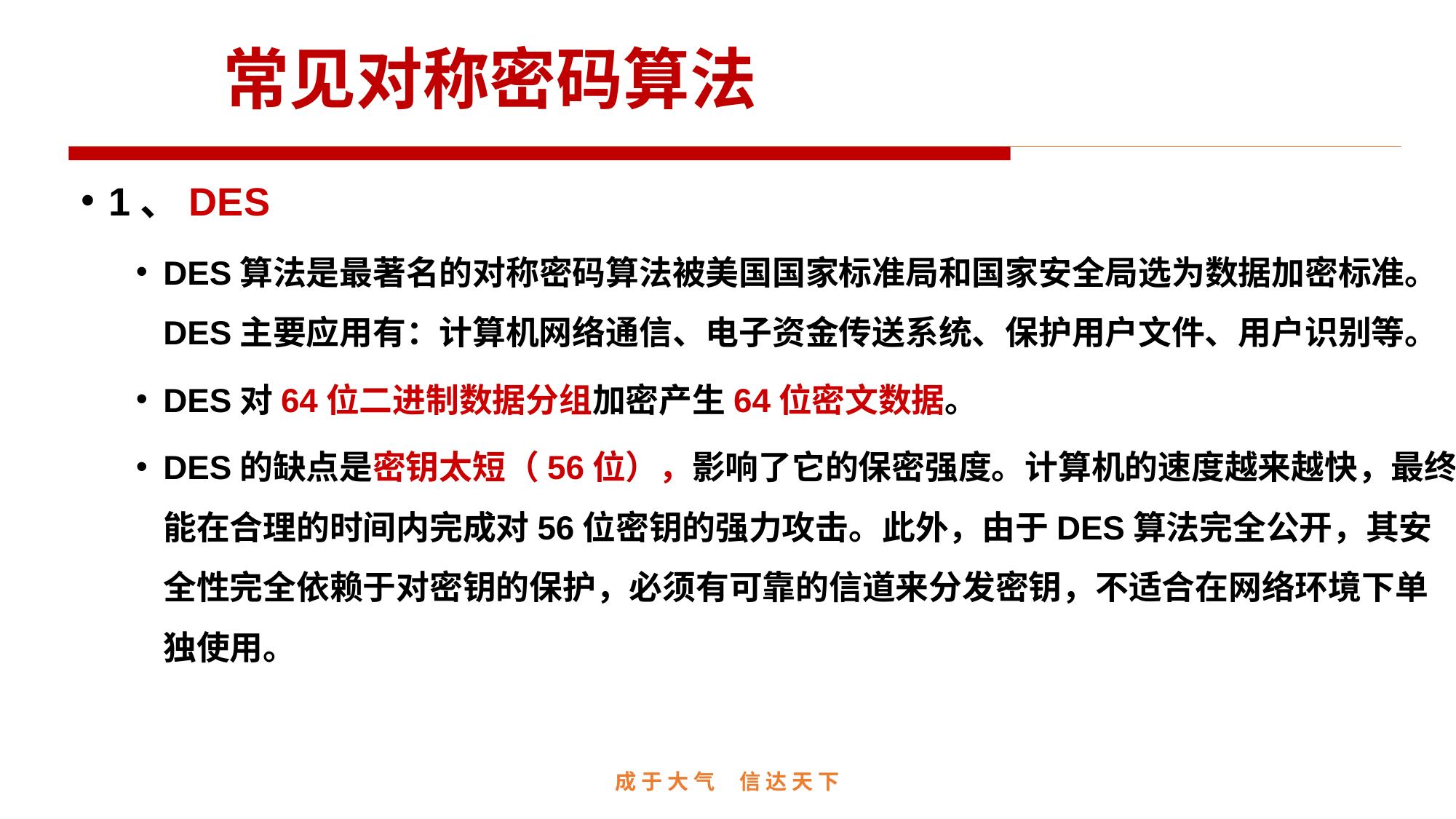

# 常见对称密码算法

1、DES
DES算法是最著名的对称密码算法被美国国家标准局和国家安全局选为数据加密标准。DES主要应用有：计算机网络通信、电子资金传送系统、保护用户文件、用户识别等。
DES对64位二进制数据分组加密产生64位密文数据。
DES的缺点是密钥太短（56位），影响了它的保密强度。计算机的速度越来越快，最终能在合理的时间内完成对56位密钥的强力攻击。此外，由于DES算法完全公开，其安全性完全依赖于对密钥的保护，必须有可靠的信道来分发密钥，不适合在网络环境下单独使用。
成 于 大 气     信 达 天 下